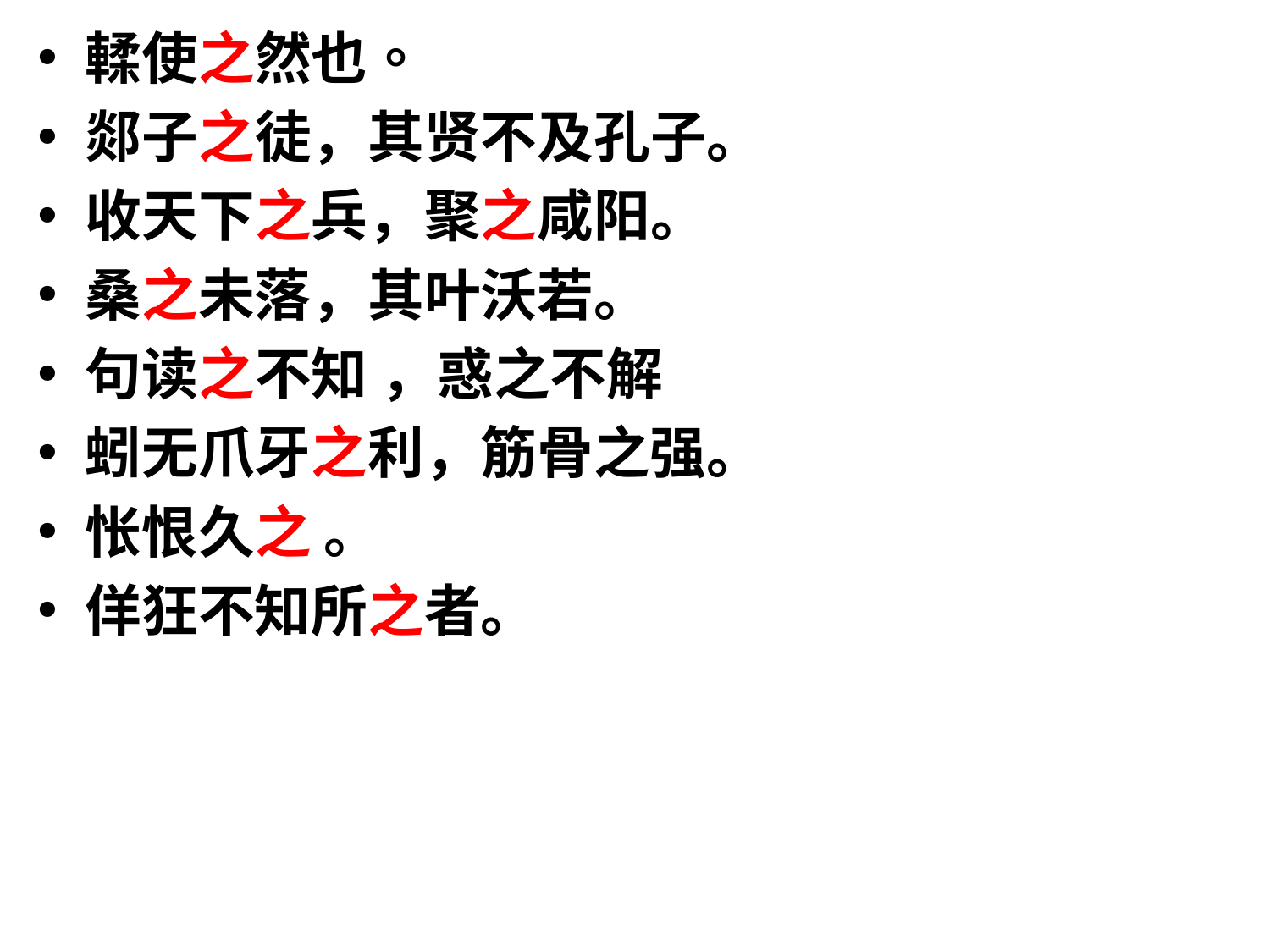

輮使之然也。
郯子之徒，其贤不及孔子。
收天下之兵，聚之咸阳。
桑之未落，其叶沃若。
句读之不知 ，惑之不解
蚓无爪牙之利，筋骨之强。
怅恨久之 。
佯狂不知所之者。